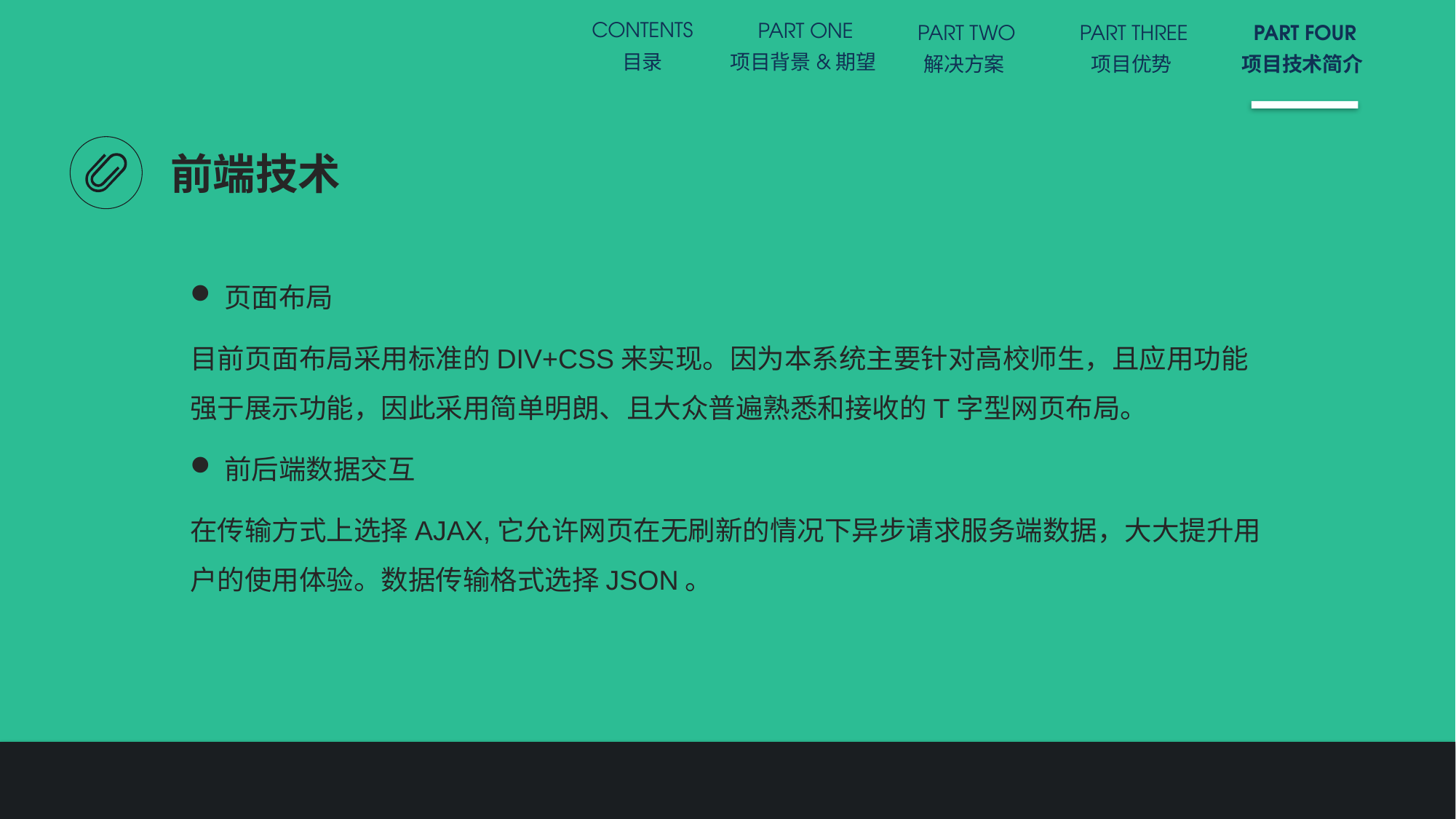

CONTENTS
目录
PART ONE
项目背景&期望
PART TWO
解决方案
PART THREE
项目优势
PART FOUR
项目技术简介

前端技术
页面布局
目前页面布局采用标准的DIV+CSS来实现。因为本系统主要针对高校师生，且应用功能强于展示功能，因此采用简单明朗、且大众普遍熟悉和接收的T字型网页布局。
前后端数据交互
在传输方式上选择AJAX,它允许网页在无刷新的情况下异步请求服务端数据，大大提升用户的使用体验。数据传输格式选择JSON。